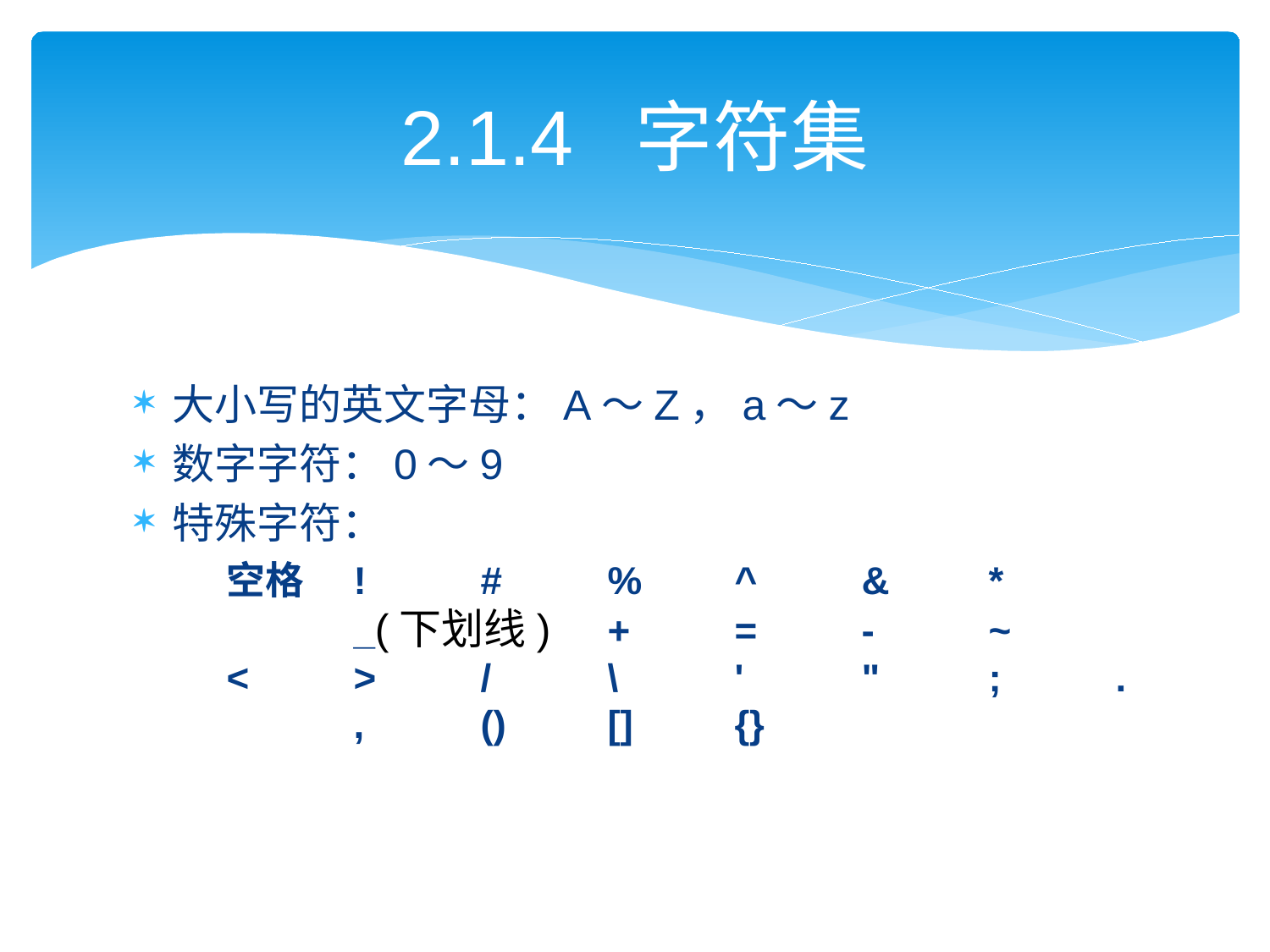

# 2.1.4  字符集
大小写的英文字母：A～Z，a～z
数字字符：0～9
特殊字符：
空格	!	#	%	^	&	*
	_(下划线)	+	=	-	~	<	>	/	\	'	"	;	.	,	()	[]	{}